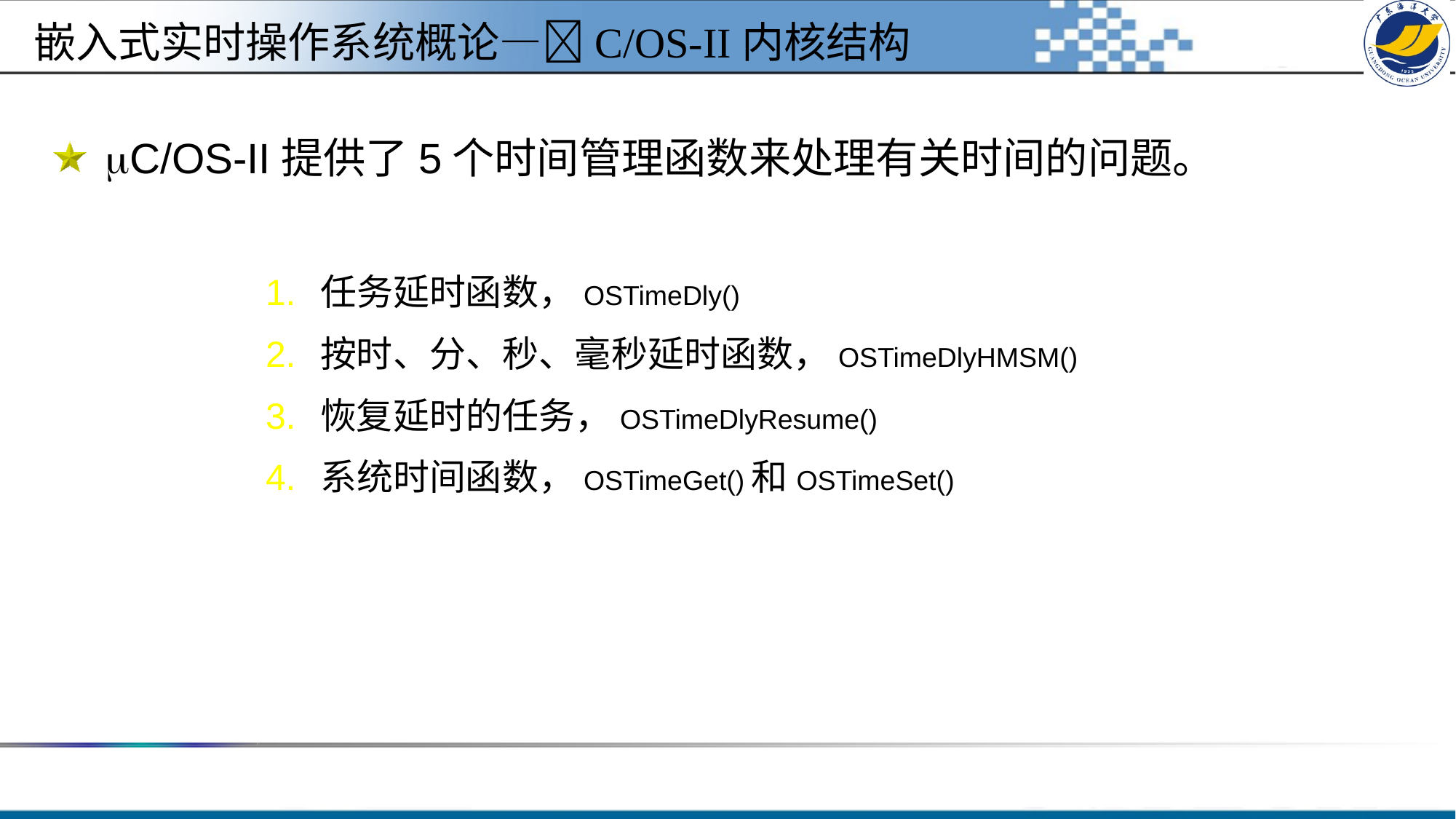

嵌入式实时操作系统概论—μC/OS-II内核结构
μC/OS-II提供了5个时间管理函数来处理有关时间的问题。
任务延时函数，OSTimeDly()
按时、分、秒、毫秒延时函数，OSTimeDlyHMSM()
恢复延时的任务，OSTimeDlyResume()
系统时间函数，OSTimeGet()和OSTimeSet()
58